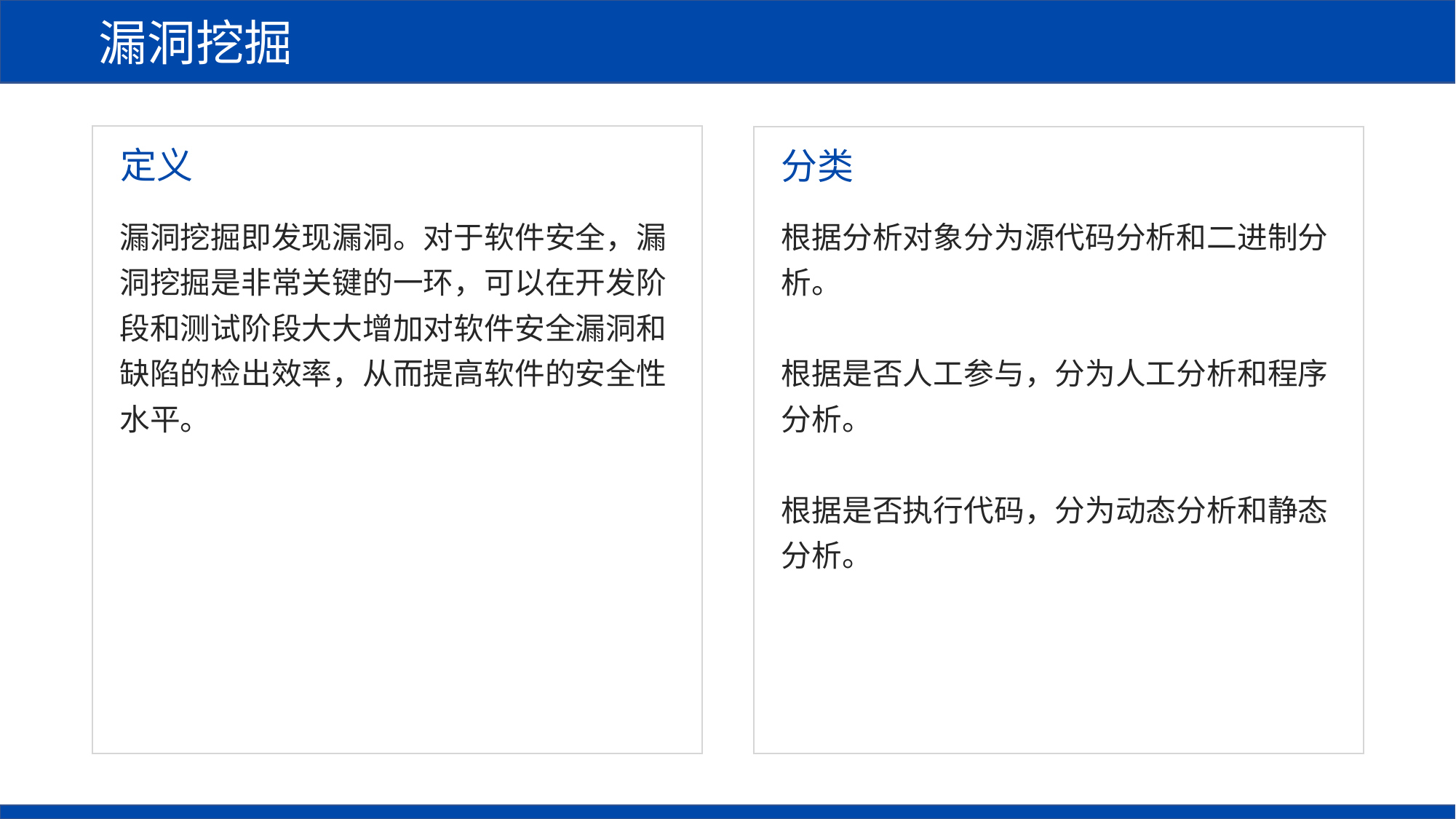

漏洞挖掘

定义
分类
漏洞挖掘即发现漏洞。对于软件安全，漏洞挖掘是非常关键的一环，可以在开发阶段和测试阶段大大增加对软件安全漏洞和缺陷的检出效率，从而提高软件的安全性水平。
根据分析对象分为源代码分析和二进制分析。

根据是否人工参与，分为人工分析和程序分析。

根据是否执行代码，分为动态分析和静态分析。